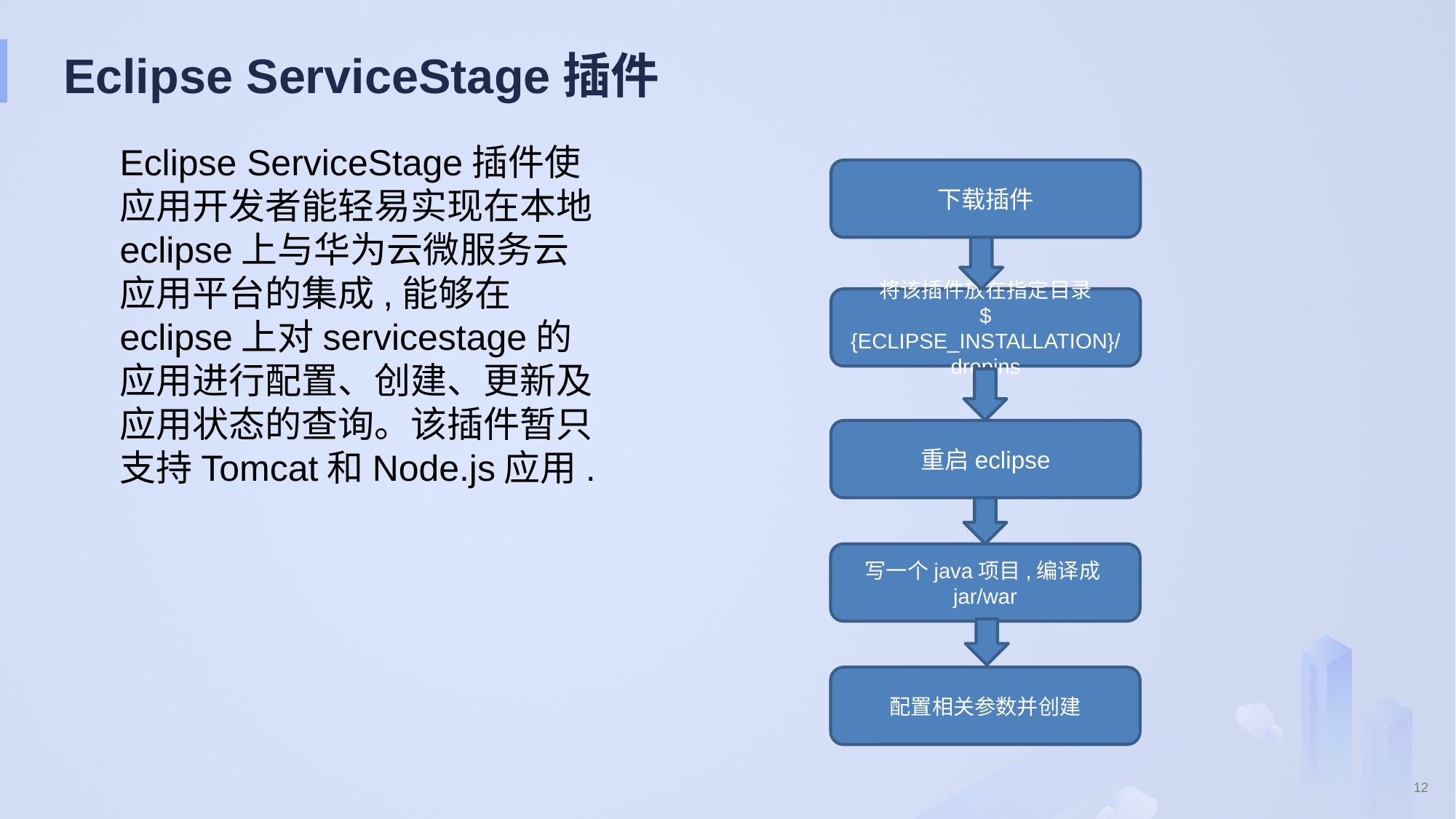

# Eclipse ServiceStage插件
Eclipse ServiceStage插件使应用开发者能轻易实现在本地eclipse上与华为云微服务云应用平台的集成,能够在eclipse上对servicestage的应用进行配置、创建、更新及应用状态的查询。该插件暂只支持Tomcat和Node.js应用.
下载插件

将该插件放在指定目录
${ECLIPSE_INSTALLATION}/dropins

重启eclipse

写一个java项目,编译成jar/war

配置相关参数并创建